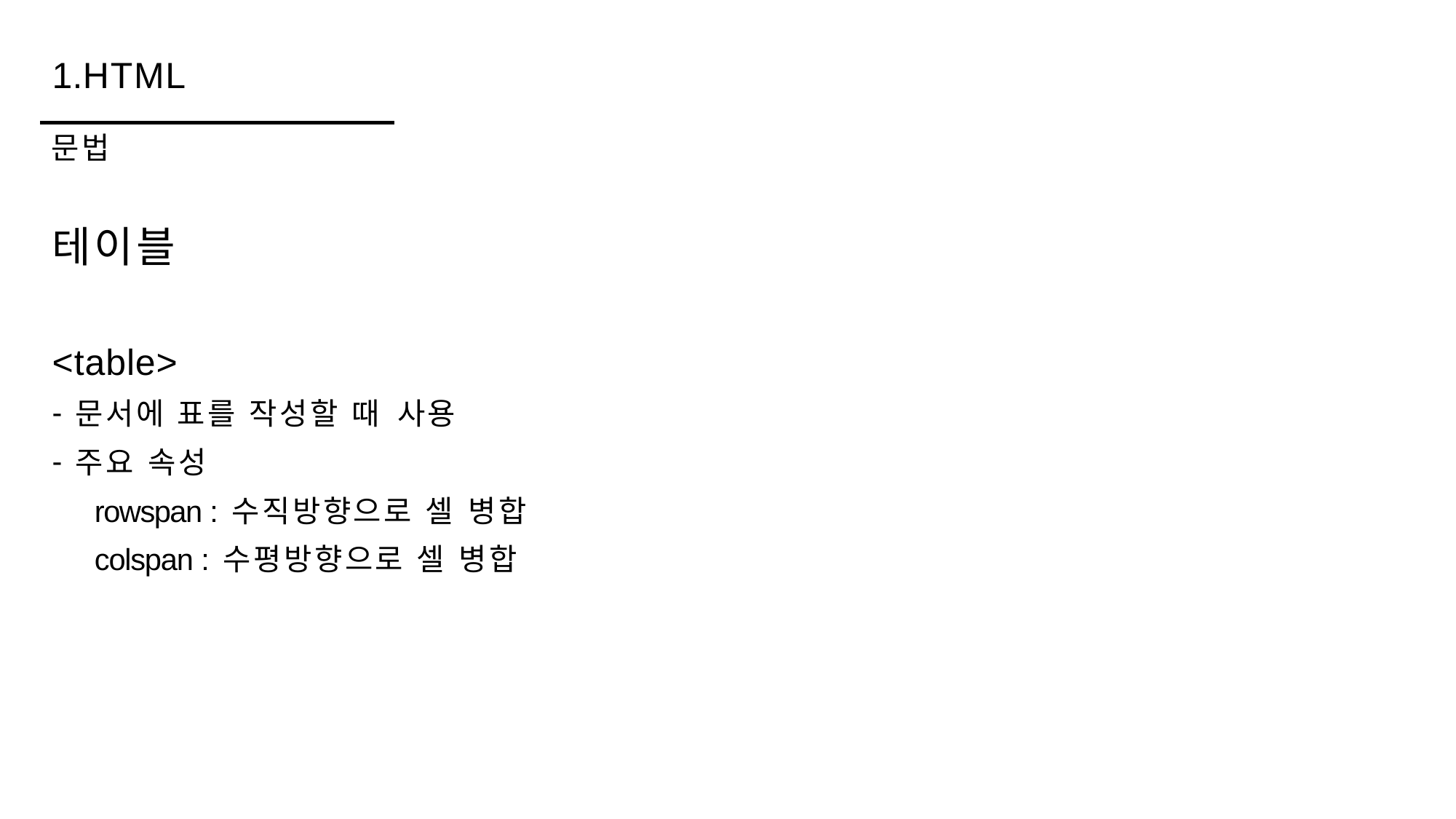

# 1.HTML

문법

테이블

<table>
문서에 표를 작성할 때 사용
주요 속성
rowspan : 수직방향으로 셀 병합
colspan : 수평방향으로 셀 병합